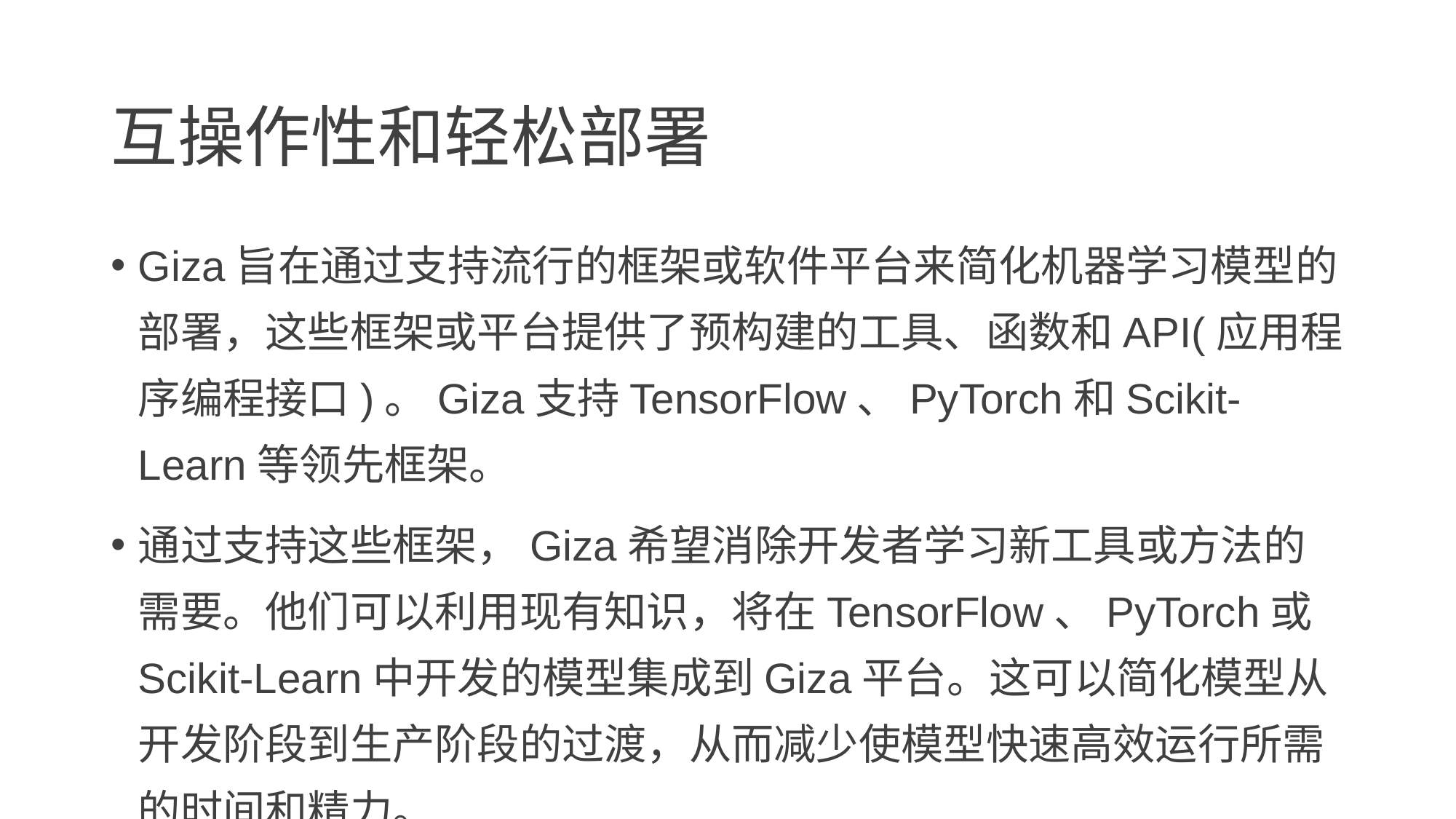

# 互操作性和轻松部署
Giza旨在通过支持流行的框架或软件平台来简化机器学习模型的部署，这些框架或平台提供了预构建的工具、函数和API(应用程序编程接口)。Giza支持TensorFlow、PyTorch和Scikit-Learn等领先框架。
通过支持这些框架，Giza希望消除开发者学习新工具或方法的需要。他们可以利用现有知识，将在TensorFlow、PyTorch或Scikit-Learn中开发的模型集成到Giza平台。这可以简化模型从开发阶段到生产阶段的过渡，从而减少使模型快速高效运行所需的时间和精力。
总之，Giza追求互操作性和轻松部署，让机器学习实践者可以无障碍地在以太坊网络上实现机器学习模型。